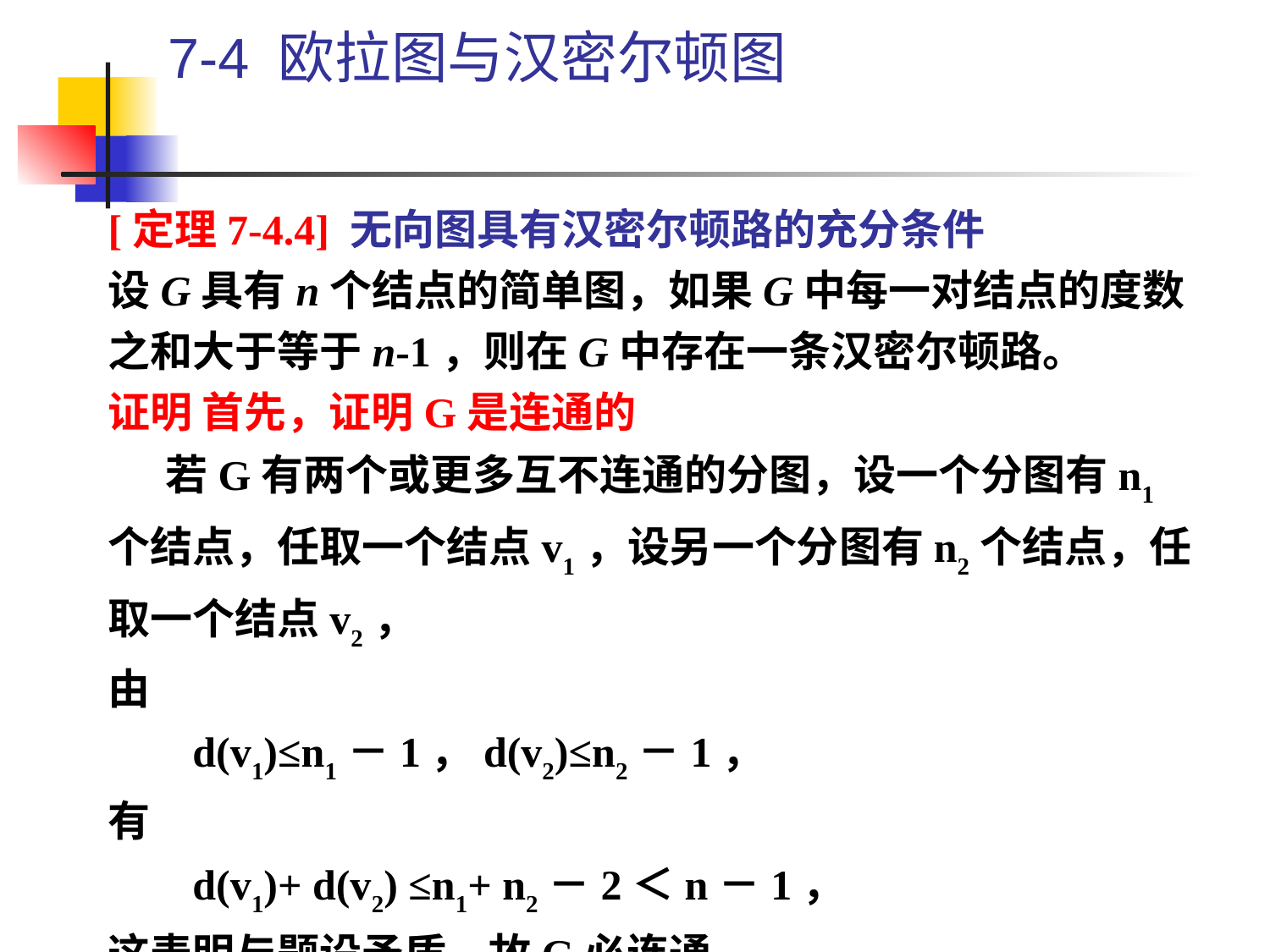

# 7-4 欧拉图与汉密尔顿图
[定理7-4.4] 无向图具有汉密尔顿路的充分条件
设G具有n个结点的简单图，如果G中每一对结点的度数之和大于等于n-1，则在G中存在一条汉密尔顿路。
证明 首先，证明G是连通的
     若G有两个或更多互不连通的分图，设一个分图有n1个结点，任取一个结点v1，设另一个分图有n2个结点，任取一个结点v2，
由
        d(v1)≤n1－1，d(v2)≤n2－1，
有
        d(v1)+ d(v2) ≤n1+ n2－2＜n－1，
这表明与题设矛盾，故G必连通。